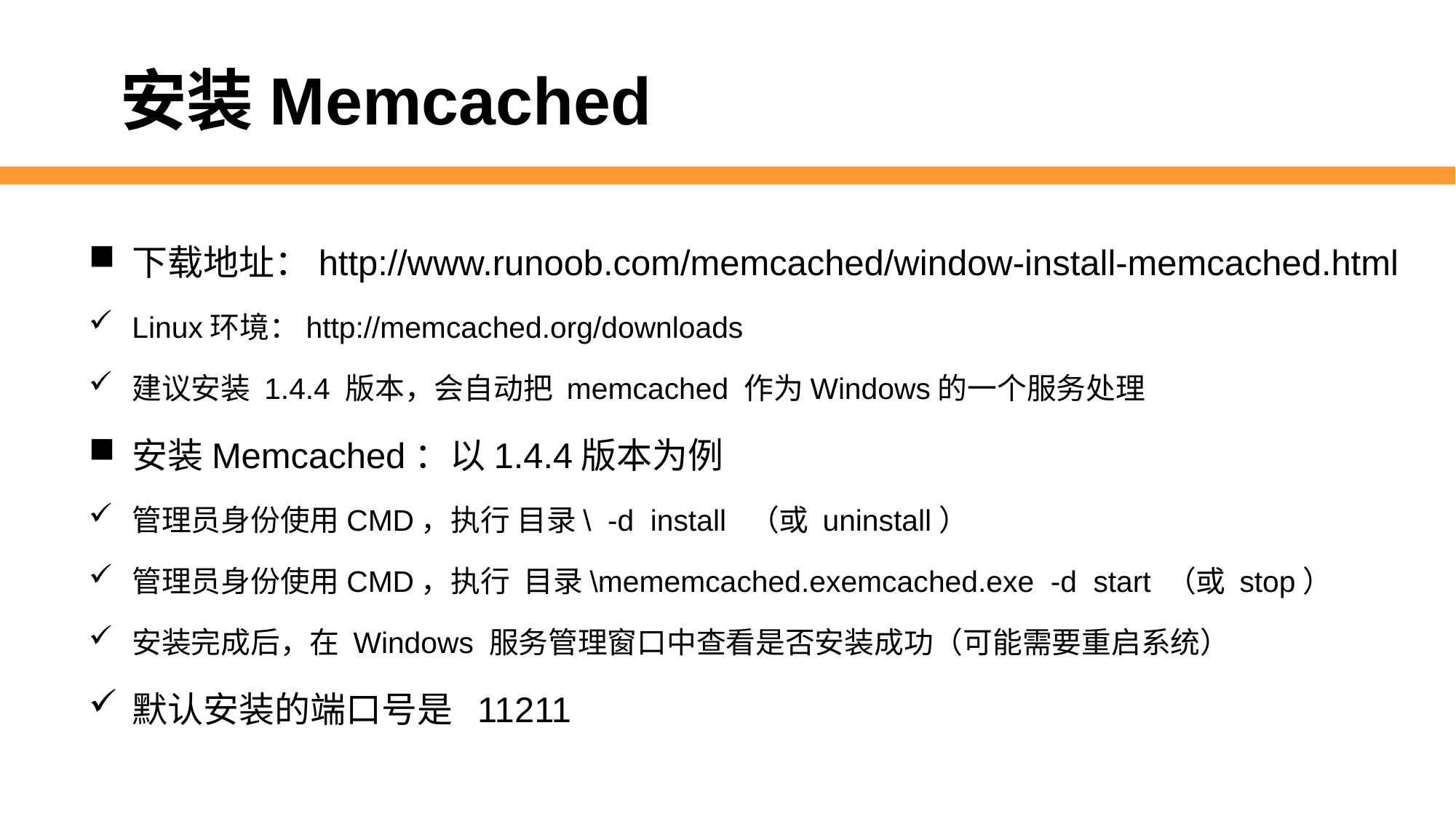

安装Memcached
下载地址：http://www.runoob.com/memcached/window-install-memcached.html
Linux环境：http://memcached.org/downloads
建议安装 1.4.4 版本，会自动把 memcached 作为Windows的一个服务处理
安装Memcached：以1.4.4版本为例
管理员身份使用CMD，执行 目录\  -d  install  （或 uninstall）
管理员身份使用CMD，执行  目录\mememcached.exemcached.exe  -d  start （或 stop）
安装完成后，在 Windows 服务管理窗口中查看是否安装成功（可能需要重启系统）
默认安装的端口号是  11211